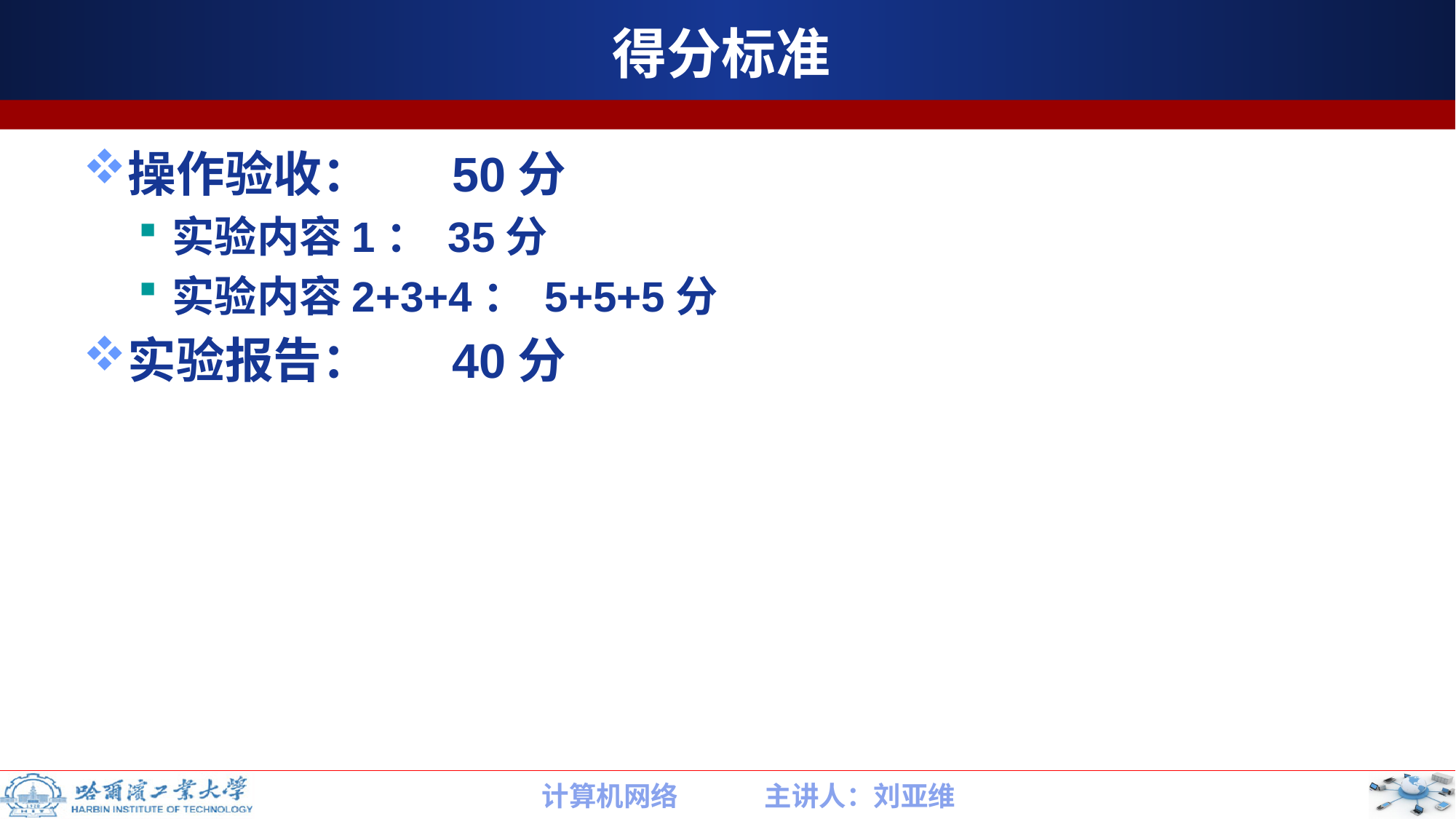

# 得分标准
操作验收：	50分
实验内容1： 35分
实验内容2+3+4： 5+5+5分
实验报告：	40分